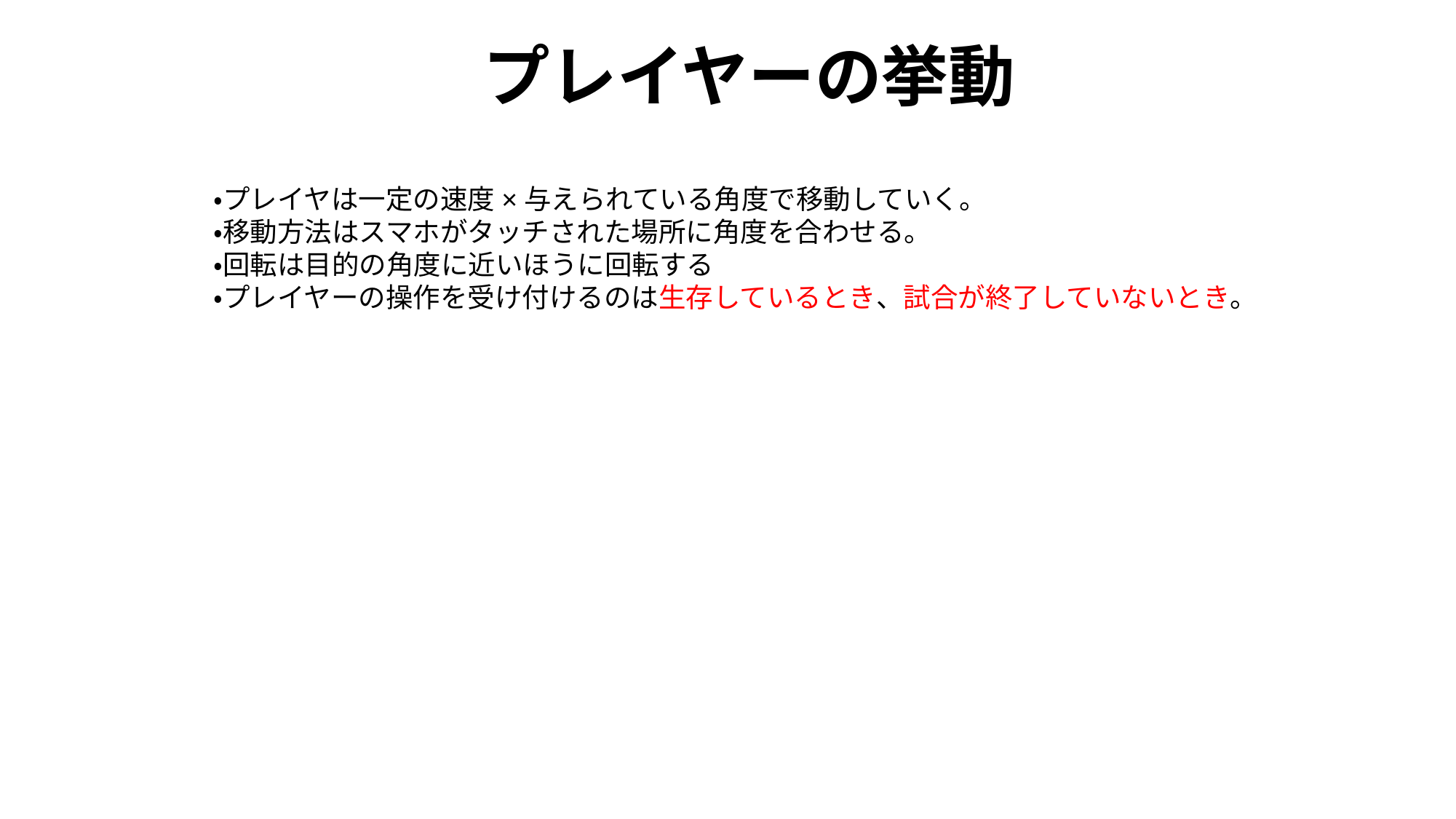

プレイヤーの挙動
・プレイヤは一定の速度×与えられている角度で移動していく。
・移動方法はスマホがタッチされた場所に角度を合わせる。
・回転は目的の角度に近いほうに回転する
・プレイヤーの操作を受け付けるのは生存しているとき、試合が終了していないとき。